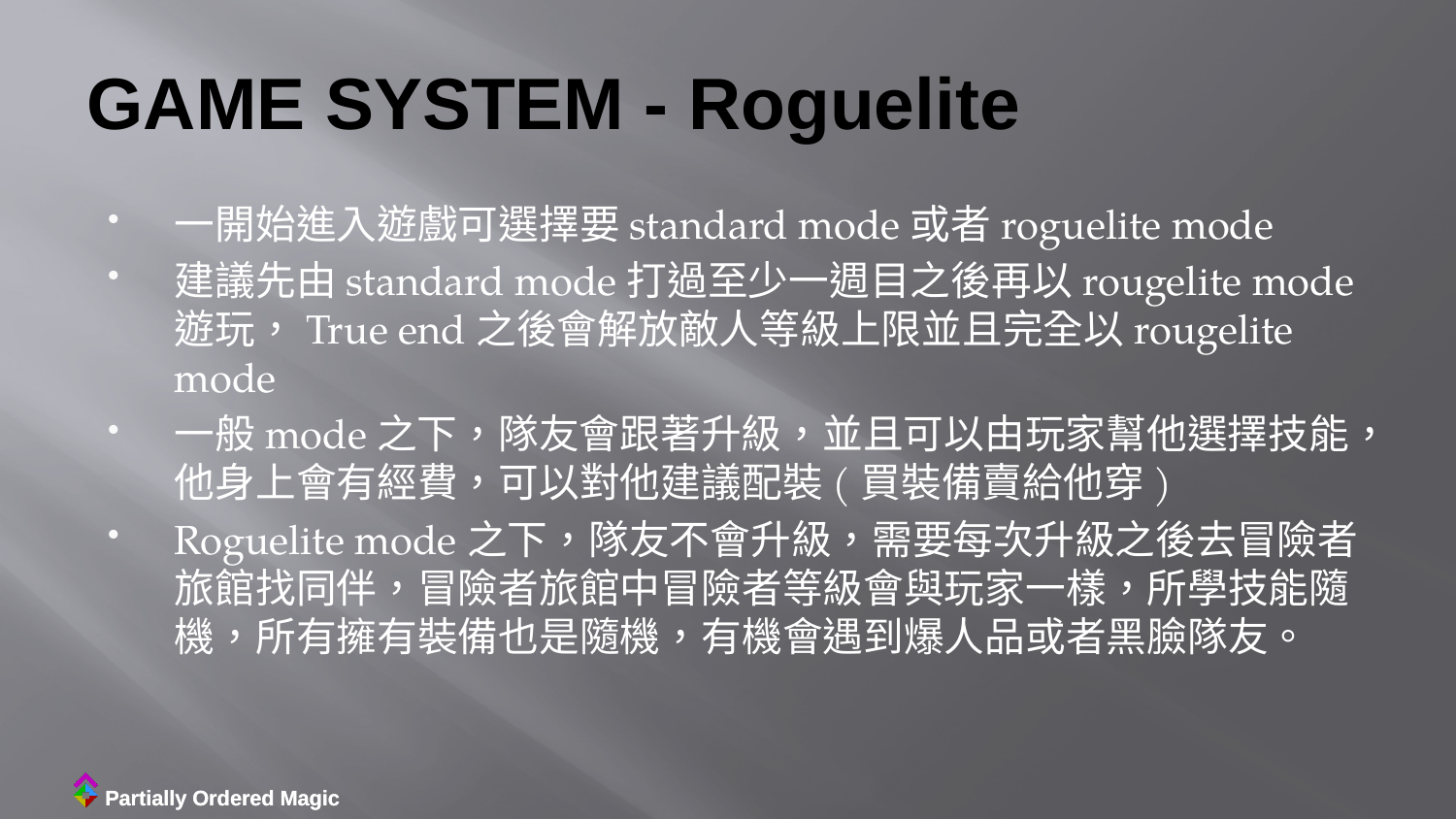

# GAME SYSTEM - Roguelite
一開始進入遊戲可選擇要standard mode或者roguelite mode
建議先由standard mode打過至少一週目之後再以rougelite mode遊玩，True end之後會解放敵人等級上限並且完全以rougelite mode
一般mode之下，隊友會跟著升級，並且可以由玩家幫他選擇技能，他身上會有經費，可以對他建議配裝(買裝備賣給他穿)
Roguelite mode之下，隊友不會升級，需要每次升級之後去冒險者旅館找同伴，冒險者旅館中冒險者等級會與玩家一樣，所學技能隨機，所有擁有裝備也是隨機，有機會遇到爆人品或者黑臉隊友。